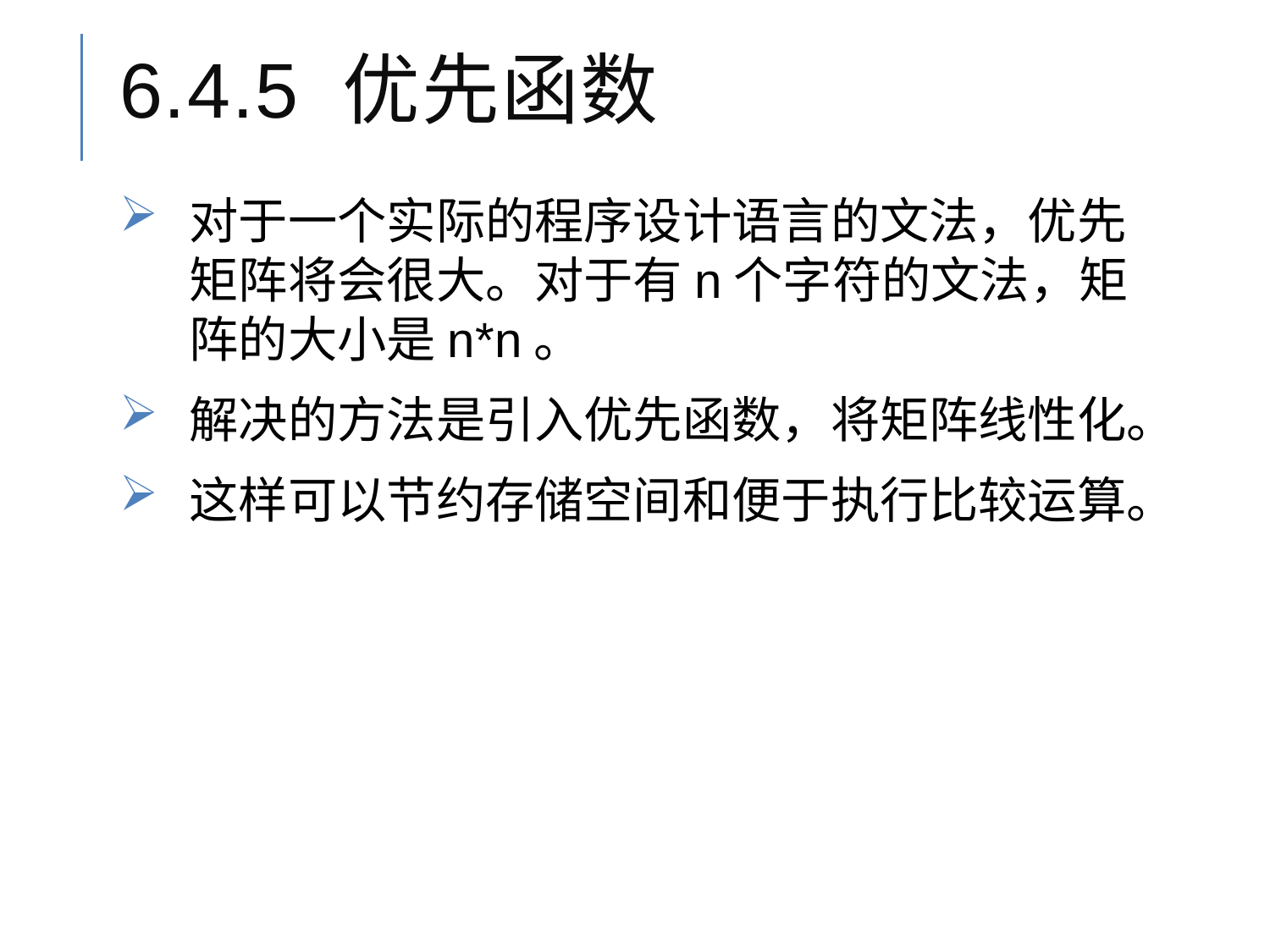

# 6.4.5 优先函数
对于一个实际的程序设计语言的文法，优先矩阵将会很大。对于有n个字符的文法，矩阵的大小是n*n。
解决的方法是引入优先函数，将矩阵线性化。
这样可以节约存储空间和便于执行比较运算。
54